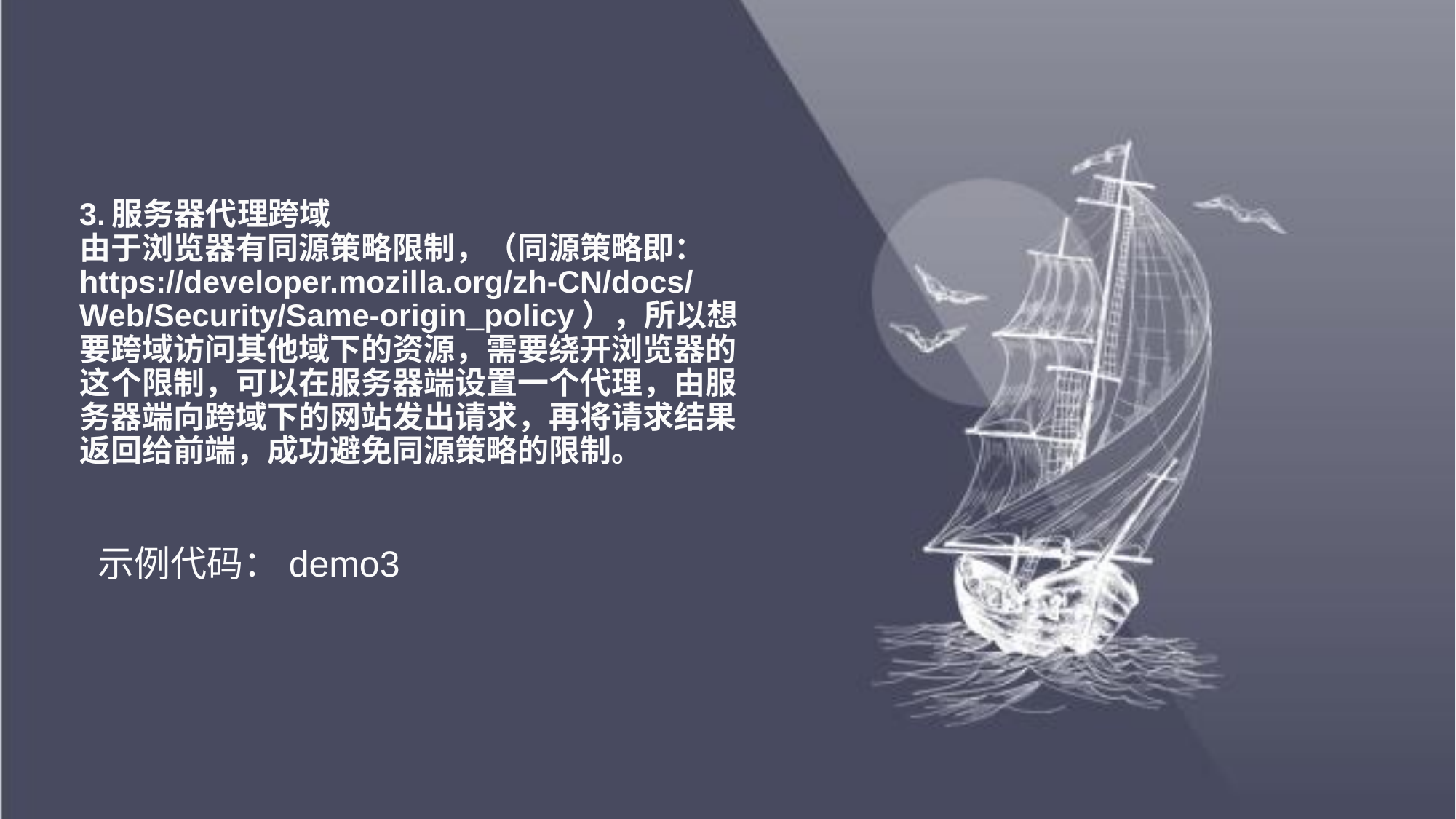

# 3.服务器代理跨域 由于浏览器有同源策略限制，（同源策略即：https://developer.mozilla.org/zh-CN/docs/Web/Security/Same-origin_policy），所以想要跨域访问其他域下的资源，需要绕开浏览器的这个限制，可以在服务器端设置一个代理，由服务器端向跨域下的网站发出请求，再将请求结果返回给前端，成功避免同源策略的限制。
示例代码：demo3